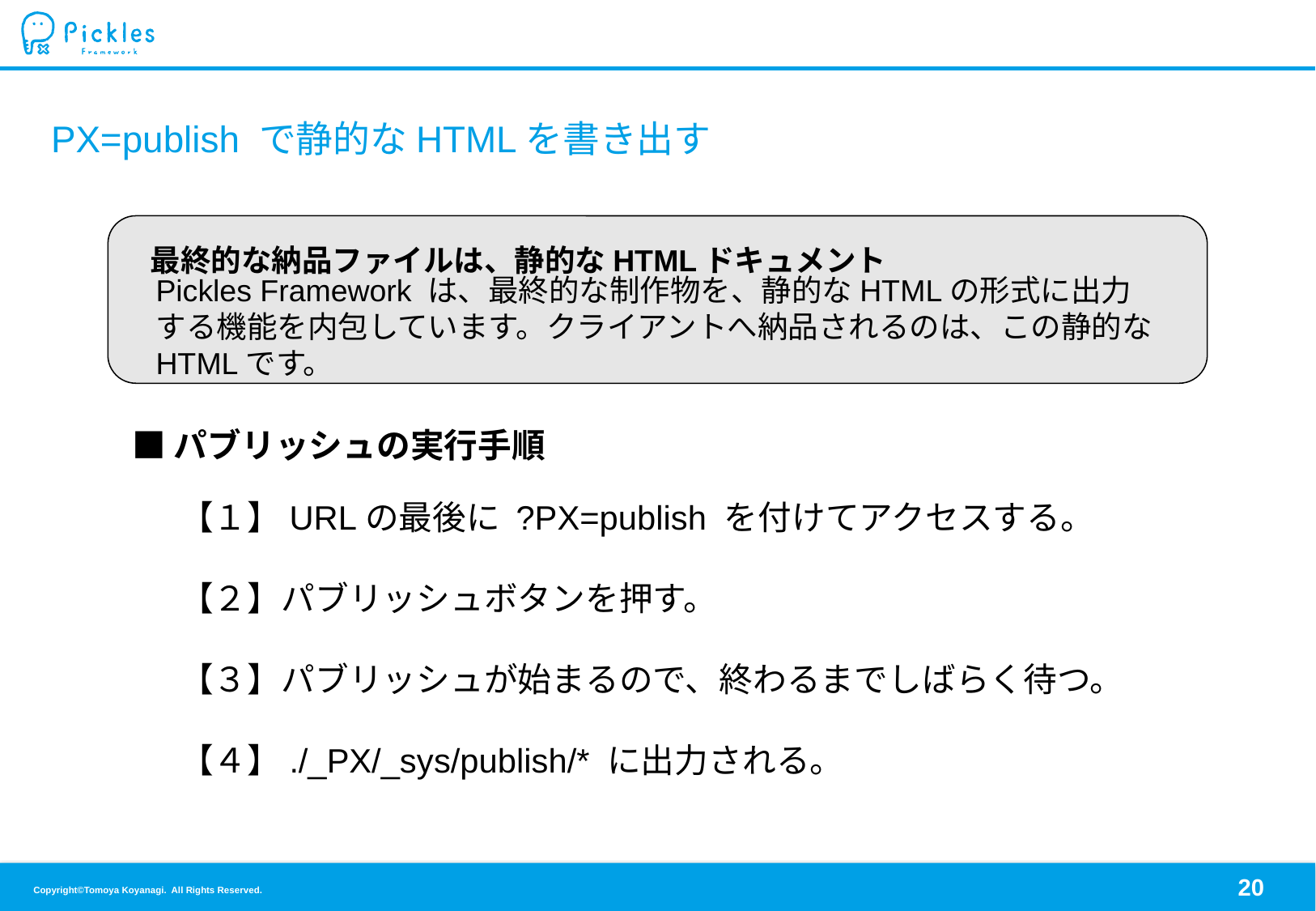

# PX=publish で静的なHTMLを書き出す

最終的な納品ファイルは、静的なHTMLドキュメント
Pickles Framework は、最終的な制作物を、静的なHTMLの形式に出力する機能を内包しています。クライアントへ納品されるのは、この静的なHTMLです。
■パブリッシュの実行手順
【１】URLの最後に ?PX=publish を付けてアクセスする。

【２】パブリッシュボタンを押す。

【３】パブリッシュが始まるので、終わるまでしばらく待つ。

【４】./_PX/_sys/publish/* に出力される。
20